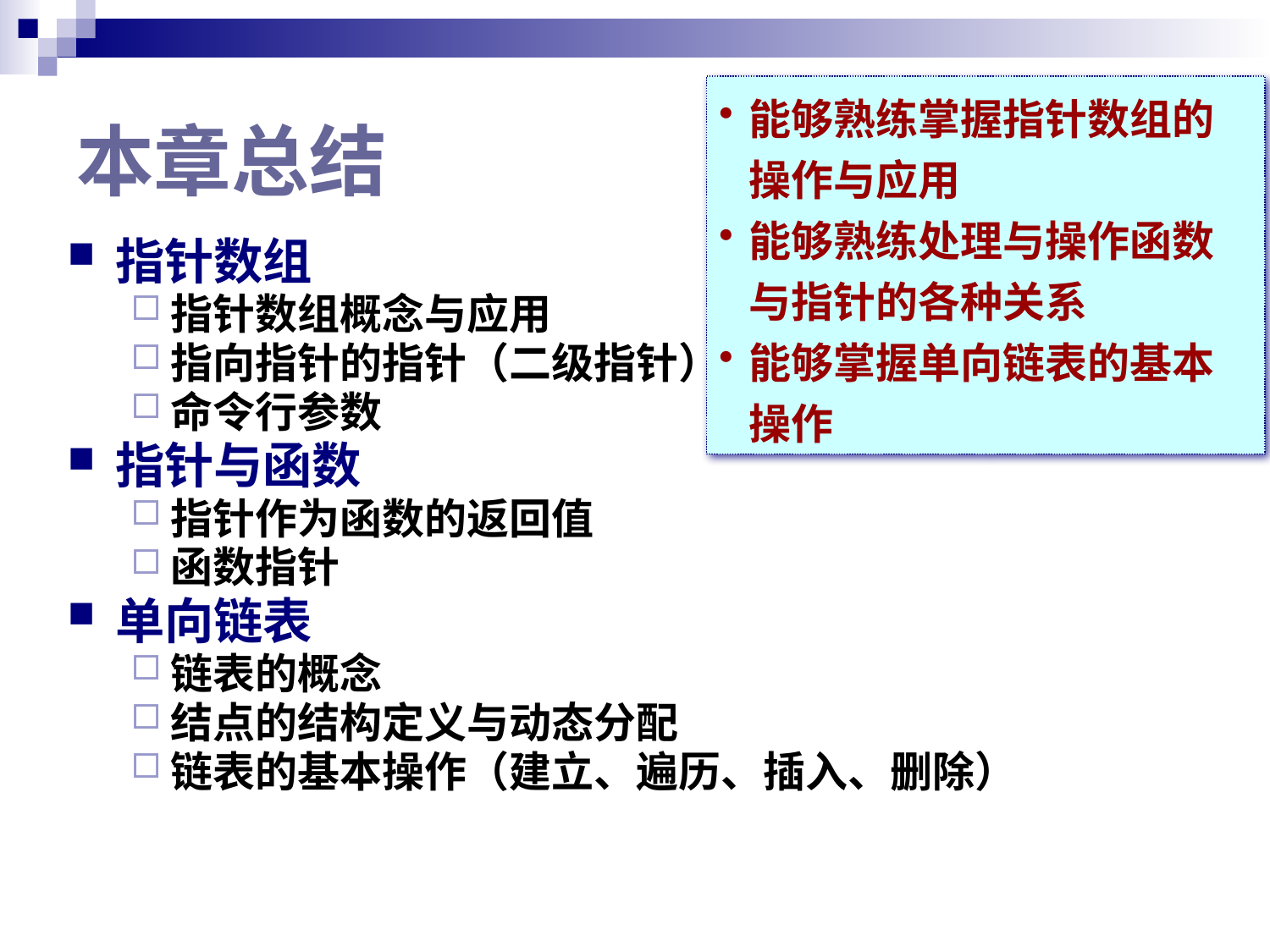

# 本章总结
能够熟练掌握指针数组的操作与应用
能够熟练处理与操作函数与指针的各种关系
能够掌握单向链表的基本操作
指针数组
指针数组概念与应用
指向指针的指针（二级指针）
命令行参数
指针与函数
指针作为函数的返回值
函数指针
单向链表
链表的概念
结点的结构定义与动态分配
链表的基本操作（建立、遍历、插入、删除）